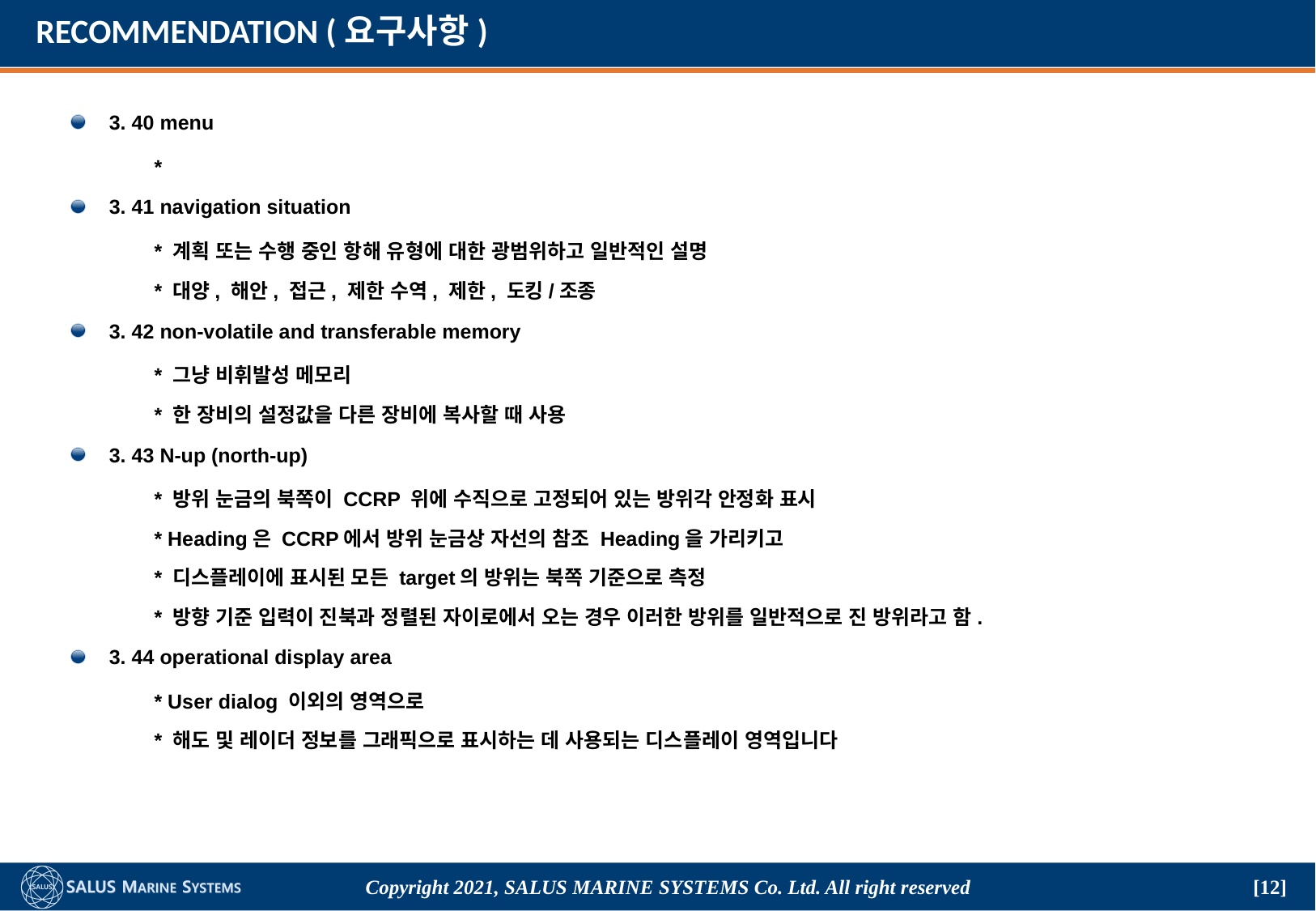

# RECOMMENDATION (요구사항)
3. 40 menu
	*
3. 41 navigation situation
	* 계획 또는 수행 중인 항해 유형에 대한 광범위하고 일반적인 설명
	* 대양, 해안, 접근, 제한 수역, 제한, 도킹/조종
3. 42 non-volatile and transferable memory
	* 그냥 비휘발성 메모리
	* 한 장비의 설정값을 다른 장비에 복사할 때 사용
3. 43 N-up (north-up)
	* 방위 눈금의 북쪽이 CCRP 위에 수직으로 고정되어 있는 방위각 안정화 표시
	* Heading은 CCRP에서 방위 눈금상 자선의 참조 Heading을 가리키고
	* 디스플레이에 표시된 모든 target의 방위는 북쪽 기준으로 측정
	* 방향 기준 입력이 진북과 정렬된 자이로에서 오는 경우 이러한 방위를 일반적으로 진 방위라고 함.
3. 44 operational display area
	* User dialog 이외의 영역으로
	* 해도 및 레이더 정보를 그래픽으로 표시하는 데 사용되는 디스플레이 영역입니다
Copyright 2021, SALUS Marine Systems Co. Ltd. All right reserved
[12]